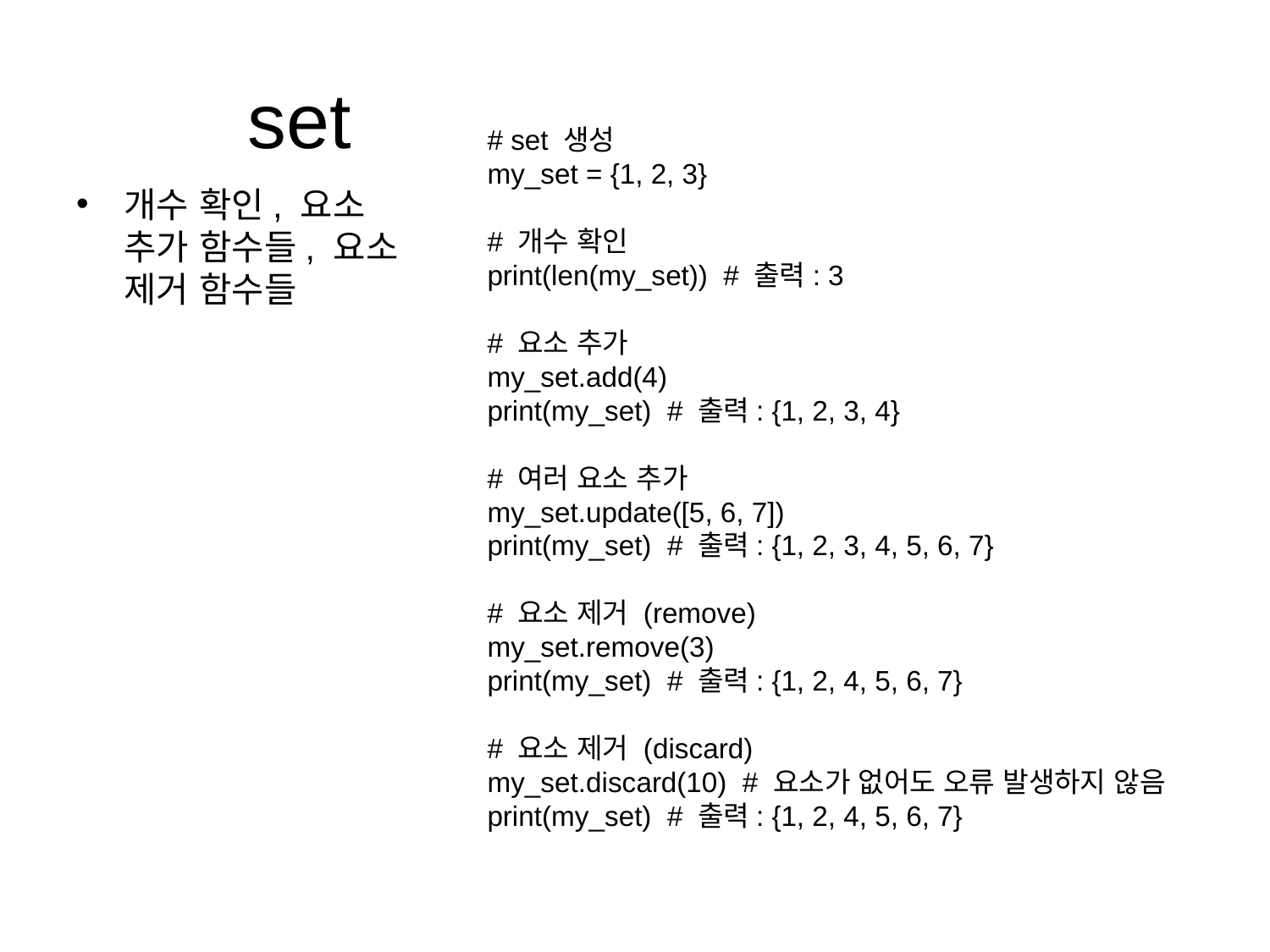

# set
# set 생성
my_set = {1, 2, 3}

# 개수 확인
print(len(my_set))  # 출력: 3

# 요소 추가
my_set.add(4)
print(my_set)  # 출력: {1, 2, 3, 4}

# 여러 요소 추가
my_set.update([5, 6, 7])
print(my_set)  # 출력: {1, 2, 3, 4, 5, 6, 7}

# 요소 제거 (remove)
my_set.remove(3)
print(my_set)  # 출력: {1, 2, 4, 5, 6, 7}

# 요소 제거 (discard)
my_set.discard(10)  # 요소가 없어도 오류 발생하지 않음
print(my_set)  # 출력: {1, 2, 4, 5, 6, 7}
개수 확인, 요소 추가 함수들, 요소 제거 함수들